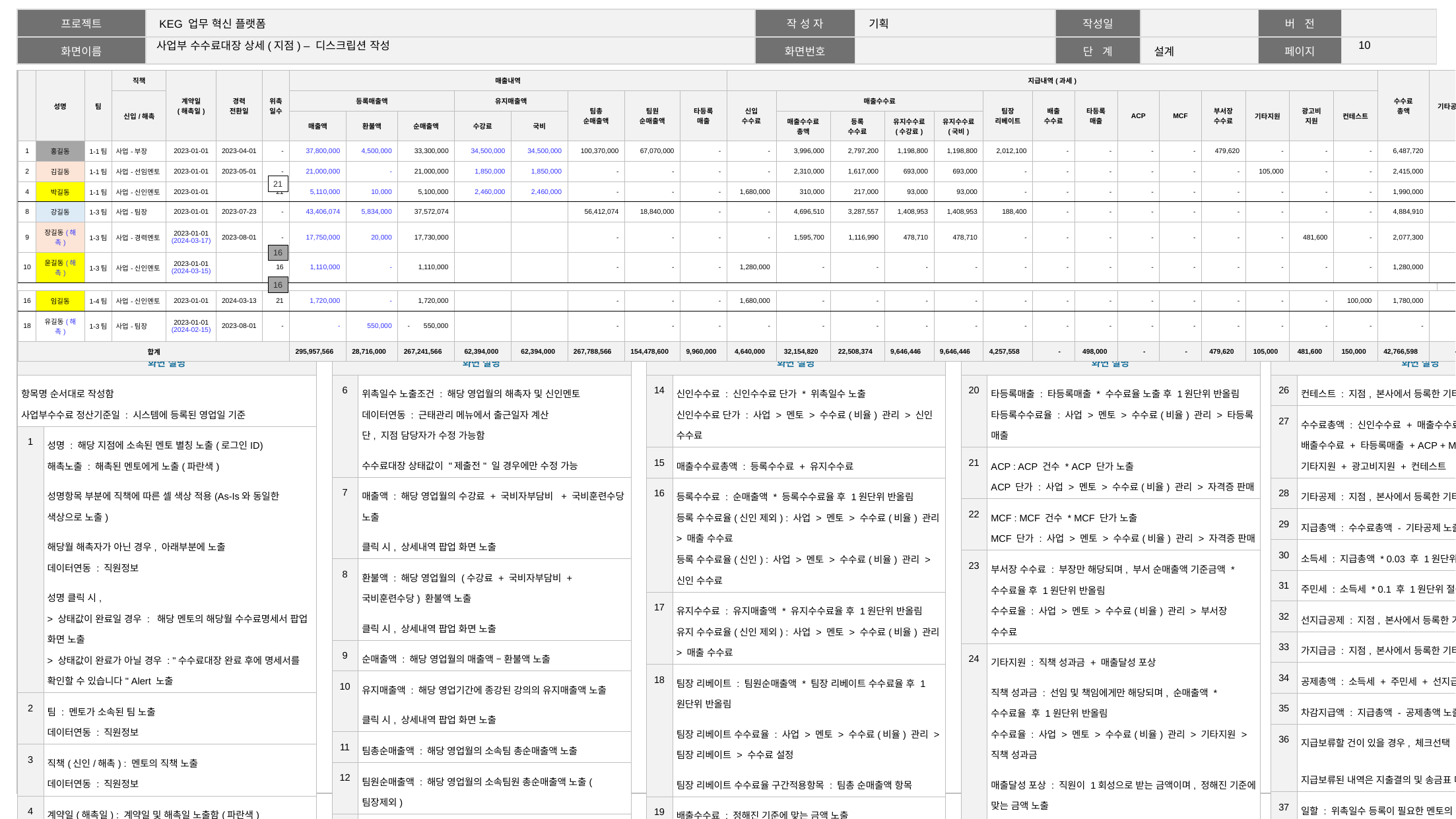

10

# 사업부 수수료대장 상세(지점) – 디스크립션 작성
|  | 성명 | 팀 | 직책 | 계약일 (해촉일) | 경력 전환일 | 위촉 일수 | 매출내역 |  |  |  |  |  |  |  | 지급내역(과세) |  |  |  |  |  |  |  |  |  |  |  |  |  | 수수료 총액 | 기타공제 | 지급총액 | 보험 및 세금 |  |  |  | 공제총액 | 차감 지급액 | 지급 보류 | 일할 |
| --- | --- | --- | --- | --- | --- | --- | --- | --- | --- | --- | --- | --- | --- | --- | --- | --- | --- | --- | --- | --- | --- | --- | --- | --- | --- | --- | --- | --- | --- | --- | --- | --- | --- | --- | --- | --- | --- | --- | --- |
|  |  |  | 신입/해촉 |  |  |  | 등록매출액 |  |  | 유지매출액 |  | 팀총 순매출액 | 팀원 순매출액 | 타등록 매출 | 신입 수수료 | 매출수수료 |  |  |  | 팀장 리베이트 | 배출 수수료 | 타등록 매출 | ACP | MCF | 부서장 수수료 | 기타지원 | 광고비 지원 | 컨테스트 |  |  |  | 소득세 | 주민세 | 선지급 공제 | 가지급금 |  |  |  |  |
|  |  |  |  |  |  |  | 매출액 | 환불액 | 순매출액 | 수강료 | 국비 |  |  |  |  | 매출수수료 총액 | 등록 수수료 | 유지수수료 (수강료) | 유지수수료 (국비) |  |  |  |  |  |  |  |  |  |  |  |  |  |  |  |  |  |  |  |  |
| 1 | 홍길동 | 1-1팀 | 사업-부장 | 2023-01-01 | 2023-04-01 | - | 37,800,000 | 4,500,000 | 33,300,000 | 34,500,000 | 34,500,000 | 100,370,000 | 67,070,000 | - | - | 3,996,000 | 2,797,200 | 1,198,800 | 1,198,800 | 2,012,100 | - | - | - | - | 479,620 | - | - | - | 6,487,720 | - | 6,487,720 | 194,630 | 19,460 | - | - | 214,090 | 6,273,630 | □ |  |
| 2 | 김길동 | 1-1팀 | 사업-선임멘토 | 2023-01-01 | 2023-05-01 | - | 21,000,000 | - | 21,000,000 | 1,850,000 | 1,850,000 | - | - | - | - | 2,310,000 | 1,617,000 | 693,000 | 693,000 | - | - | - | - | - | - | 105,000 | - | - | 2,415,000 | - | 2,415,000 | 72,450 | 7,240 | - | - | 79,690 | 2,335,310 | □ |  |
| 4 | 박길동 | 1-1팀 | 사업-신인멘토 | 2023-01-01 |  | 21 | 5,110,000 | 10,000 | 5,100,000 | 2,460,000 | 2,460,000 | - | - | - | 1,680,000 | 310,000 | 217,000 | 93,000 | 93,000 | - | - | - | - | - | - | - | - | - | 1,990,000 | - | 1,990,000 | 59,700 | 5,970 | - | - | 65,670 | 1,924,330 | □ | 일할 |
| 8 | 강길동 | 1-3팀 | 사업-팀장 | 2023-01-01 | 2023-07-23 | - | 43,406,074 | 5,834,000 | 37,572,074 |  |  | 56,412,074 | 18,840,000 | - | - | 4,696,510 | 3,287,557 | 1,408,953 | 1,408,953 | 188,400 | - | - | - | - | - | - | - | - | 4,884,910 | - | 4,884,910 | 146,540 | 14,650 | - | - | 161,190 | 4,723,720 | □ |  |
| 9 | 장길동(해촉) | 1-3팀 | 사업-경력멘토 | 2023-01-01 (2024-03-17) | 2023-08-01 | - | 17,750,000 | 20,000 | 17,730,000 |  |  | - | - | - | - | 1,595,700 | 1,116,990 | 478,710 | 478,710 | - | - | - | - | - | - | - | 481,600 | - | 2,077,300 | - | 2,077,300 | 62,310 | 6,230 | - | - | 68,540 | 2,008,760 | ■ | 일할 |
| 10 | 윤길동(해촉) | 1-3팀 | 사업-신인멘토 | 2023-01-01 (2024-03-15) |  | 16 | 1,110,000 | - | 1,110,000 |  |  | - | - | - | 1,280,000 | - | - | - | - | - | - | - | - | - | - | - | - | - | 1,280,000 | - | 1,280,000 | 38,400 | 3,840 | - | - | 42,240 | 1,237,760 | □ | 일할 |
|  |  |  |  |  |  |  |  |  |  |  |  |  |  |  |  |  |  |  |  |  |  |  |  |  |  |  |  |  |  |  |  |  |  |  |  |  |  |  |  |
| 16 | 임길동 | 1-4팀 | 사업-신인멘토 | 2023-01-01 | 2024-03-13 | 21 | 1,720,000 | - | 1,720,000 |  |  | - | - | - | 1,680,000 | - | - | - | - | - | - | - | - | - | - | - | - | 100,000 | 1,780,000 | - | 1,780,000 | 53,400 | 5,340 | 100,000 | - | 158,740 | 1,621,260 | □ | 일할 |
| 18 | 유길동(해촉) | 1-3팀 | 사업-팀장 | 2023-01-01 (2024-02-15) | 2023-08-01 | - | - | 550,000 | - 550,000 |  |  | - | - | - | - | - | - | - | - | - | - | - | - | - | - | - | - | - | - | - | - | - | - | - | - | - | - | □ |  |
| 합계 |  |  |  |  |  |  | 295,957,566 | 28,716,000 | 267,241,566 | 62,394,000 | 62,394,000 | 267,788,566 | 154,478,600 | 9,960,000 | 4,640,000 | 32,154,820 | 22,508,374 | 9,646,446 | 9,646,446 | 4,257,558 | - | 498,000 | - | - | 479,620 | 105,000 | 481,600 | 150,000 | 42,766,598 | - | 42,766,598 | 1,282,960 | 128,260 | 150,000 | - | 1,561,220 | 41,205,378 |  |  |
21
16
16
| 화면 설명 |  |
| --- | --- |
| 항목명 순서대로 작성함 사업부수수료 정산기준일 : 시스템에 등록된 영업일 기준 |  |
| 1 | 성명 : 해당 지점에 소속된 멘토 별칭 노출(로그인ID) 해촉노출 : 해촉된 멘토에게 노출(파란색) 성명항목 부분에 직책에 따른 셀 색상 적용(As-Is와 동일한 색상으로 노출) 해당월 해촉자가 아닌 경우, 아래부분에 노출 데이터연동 : 직원정보 성명 클릭 시, > 상태값이 완료일 경우 : 해당 멘토의 해당월 수수료명세서 팝업 화면 노출 > 상태값이 완료가 아닐 경우 : "수수료대장 완료 후에 명세서를 확인할 수 있습니다" Alert 노출 |
| 2 | 팀 : 멘토가 소속된 팀 노출 데이터연동 : 직원정보 |
| 3 | 직책(신인/해촉) : 멘토의 직책 노출 데이터연동 : 직원정보 |
| 4 | 계약일(해촉일) : 계약일 및 해촉일 노출함(파란색) 데이터연동 : 직원정보 |
| 5 | 경력전환일 : 경력전환일 노출함 데이터연동 : 직원정보 |
| 화면 설명 |  |
| --- | --- |
| 6 | 위촉일수 노출조건 : 해당 영업월의 해촉자 및 신인멘토 데이터연동 : 근태관리 메뉴에서 출근일자 계산 단, 지점 담당자가 수정 가능함 수수료대장 상태값이 "제출전" 일 경우에만 수정 가능 |
| 7 | 매출액 : 해당 영업월의 수강료 + 국비자부담비 + 국비훈련수당 노출 클릭 시, 상세내역 팝업 화면 노출 |
| 8 | 환불액 : 해당 영업월의 (수강료 + 국비자부담비 + 국비훈련수당) 환불액 노출 클릭 시, 상세내역 팝업 화면 노출 |
| 9 | 순매출액 : 해당 영업월의 매출액 – 환불액 노출 |
| 10 | 유지매출액 : 해당 영업기간에 종강된 강의의 유지매출액 노출 클릭 시, 상세내역 팝업 화면 노출 |
| 11 | 팀총순매출액 : 해당 영업월의 소속팀 총순매출액 노출 |
| 12 | 팀원순매출액 : 해당 영업월의 소속팀원 총순매출액 노출(팀장제외) |
| 13 | 타등록매출 : 해당 영업월의 타등록매출 노출 |
| 화면 설명 |  |
| --- | --- |
| 14 | 신인수수료 : 신인수수료 단가 \* 위촉일수 노출 신인수수료 단가 : 사업 > 멘토 > 수수료(비율) 관리 > 신인 수수료 |
| 15 | 매출수수료총액 : 등록수수료 + 유지수수료 |
| 16 | 등록수수료 : 순매출액 \* 등록수수료율 후 1원단위 반올림 등록 수수료율(신인 제외) : 사업 > 멘토 > 수수료(비율) 관리 > 매출 수수료 등록 수수료율(신인) : 사업 > 멘토 > 수수료(비율) 관리 > 신인 수수료 |
| 17 | 유지수수료 : 유지매출액 \* 유지수수료율 후 1원단위 반올림 유지 수수료율(신인 제외) : 사업 > 멘토 > 수수료(비율) 관리 > 매출 수수료 |
| 18 | 팀장 리베이트 : 팀원순매출액 \* 팀장 리베이트 수수료율 후 1원단위 반올림 팀장 리베이트 수수료율 : 사업 > 멘토 > 수수료(비율) 관리 > 팀장 리베이트 > 수수료 설정 팀장 리베이트 수수료율 구간적용항목 : 팀총 순매출액 항목 |
| 19 | 배출수수료 : 정해진 기준에 맞는 금액 노출 배출수수료 : 사업 > 멘토 > 수수료(비율) 관리 > 팀장 리베이트 > 팀장배출 수수료 |
| 화면 설명 |  |
| --- | --- |
| 20 | 타등록매출 : 타등록매출 \* 수수료율 노출 후 1원단위 반올림 타등록수수료율 : 사업 > 멘토 > 수수료(비율) 관리 > 타등록 매출 |
| 21 | ACP : ACP 건수 \* ACP 단가 노출 ACP 단가 : 사업 > 멘토 > 수수료(비율) 관리 > 자격증 판매 |
| 22 | MCF : MCF 건수 \* MCF 단가 노출 MCF 단가 : 사업 > 멘토 > 수수료(비율) 관리 > 자격증 판매 |
| 23 | 부서장 수수료 : 부장만 해당되며, 부서 순매출액 기준금액 \* 수수료율 후 1원단위 반올림 수수료율 : 사업 > 멘토 > 수수료(비율) 관리 > 부서장 수수료 |
| 24 | 기타지원 : 직책 성과금 + 매출달성 포상 직책 성과금 : 선임 및 책임에게만 해당되며, 순매출액 \* 수수료율 후 1원단위 반올림 수수료율 : 사업 > 멘토 > 수수료(비율) 관리 > 기타지원 > 직책 성과금 매출달성 포상 : 직원이 1회성으로 받는 금액이며, 정해진 기준에 맞는 금액 노출 매출달성 포상 : 사업 > 멘토 > 수수료(비율) 관리 > 매출달성 포상 |
| 25 | 광고비지원 : 다음페이지 참고 |
| 화면 설명 |  |
| --- | --- |
| 26 | 컨테스트 : 지점, 본사에서 등록한 기타수수료 메뉴 연동 |
| 27 | 수수료총액 : 신인수수료 + 매출수수료총액 + 팀장 리베이트 + 배출수수료 + 타등록매출 + ACP + MCF + 부서장수수료 + 기타지원 + 광고비지원 + 컨테스트 |
| 28 | 기타공제 : 지점, 본사에서 등록한 기타수수료 메뉴 연동 |
| 29 | 지급총액 : 수수료총액 - 기타공제 노출 |
| 30 | 소득세 : 지급총액 \* 0.03 후 1원단위 절삭 후 노출 |
| 31 | 주민세 : 소득세 \* 0.1 후 1원단위 절삭 후 노출 |
| 32 | 선지급공제 : 지점, 본사에서 등록한 기타수수료 메뉴 연동 |
| 33 | 가지급금 : 지점, 본사에서 등록한 기타수수료 메뉴 연동 |
| 34 | 공제총액 : 소득세 + 주민세 + 선지급공제 + 가지급금 |
| 35 | 차감지급액 : 지급총액 - 공제총액 노출 |
| 36 | 지급보류할 건이 있을 경우, 체크선택 지급보류된 내역은 지출결의 및 송금표 다운로드에서 제외됨 |
| 37 | 일할 : 위촉일수 등록이 필요한 멘토의 경우 노출 |
| 38 | 합계 : 금액이 노출된 항목의 총 합계 노출 |